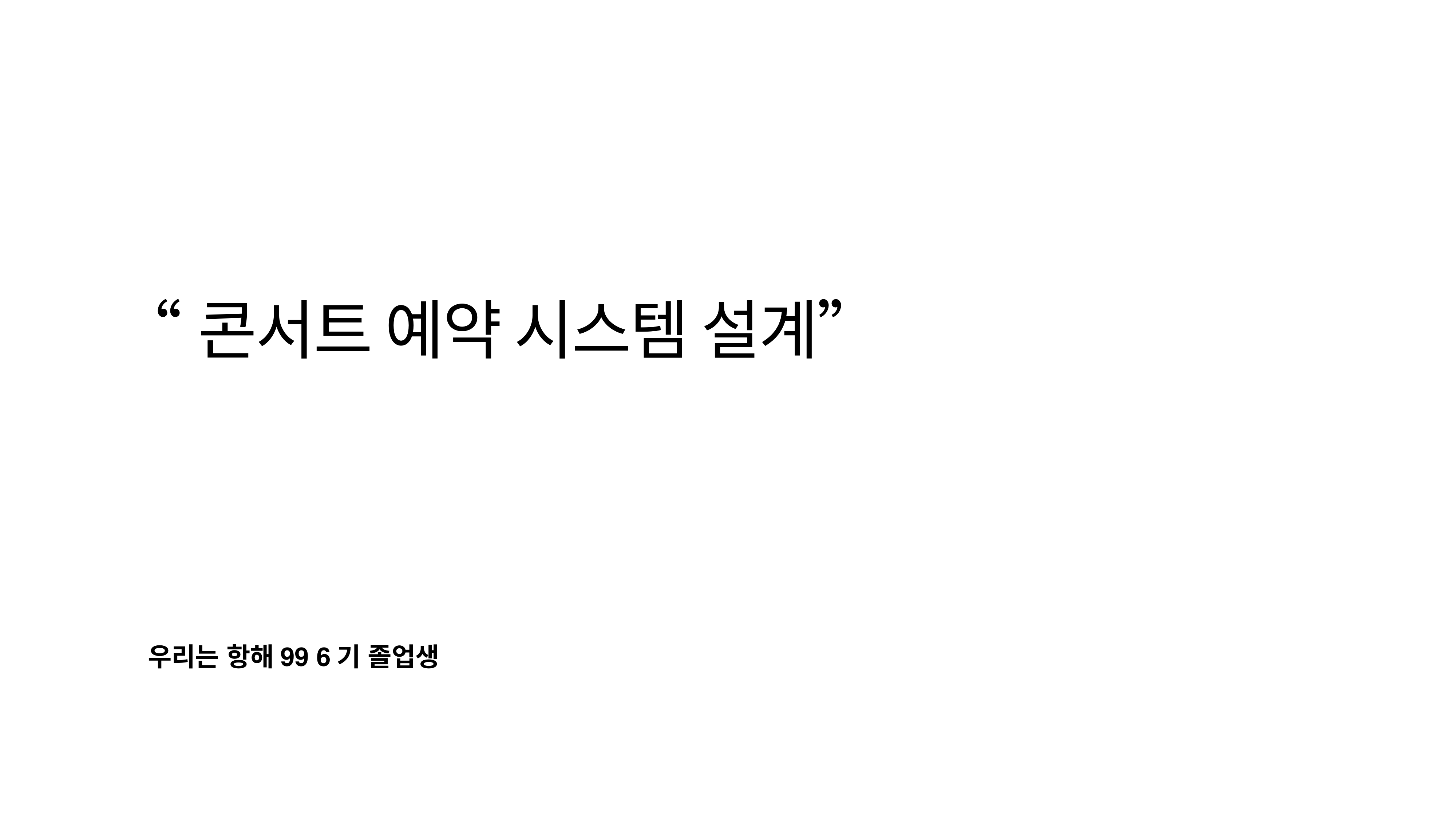

“콘서트 예약 시스템 설계”
우리는 항해99 6기 졸업생